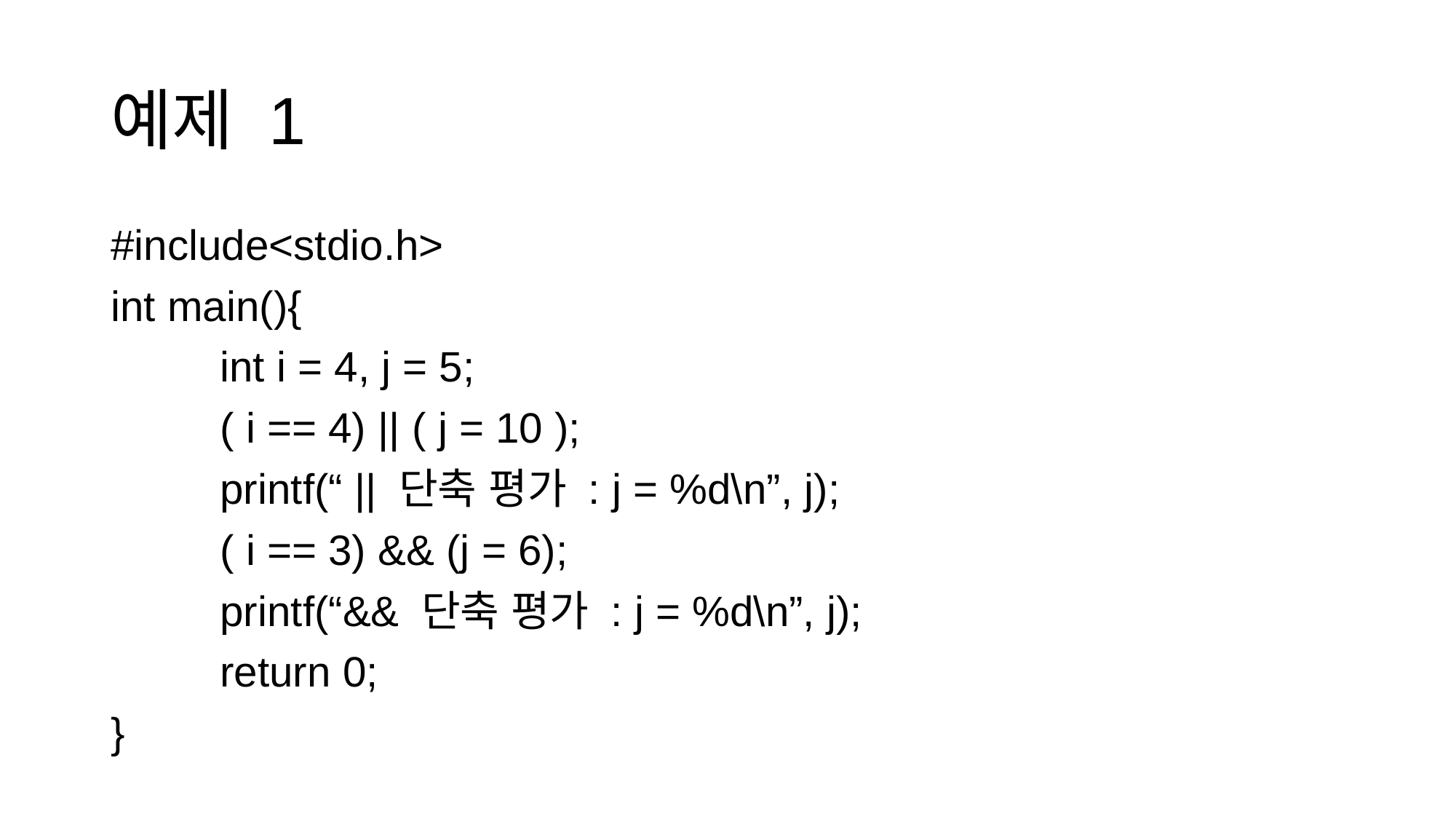

# 예제 1
#include<stdio.h>
int main(){
	int i = 4, j = 5;
	( i == 4) || ( j = 10 );
	printf(“ || 단축 평가 : j = %d\n”, j);
	( i == 3) && (j = 6);
	printf(“&& 단축 평가 : j = %d\n”, j);
	return 0;
}